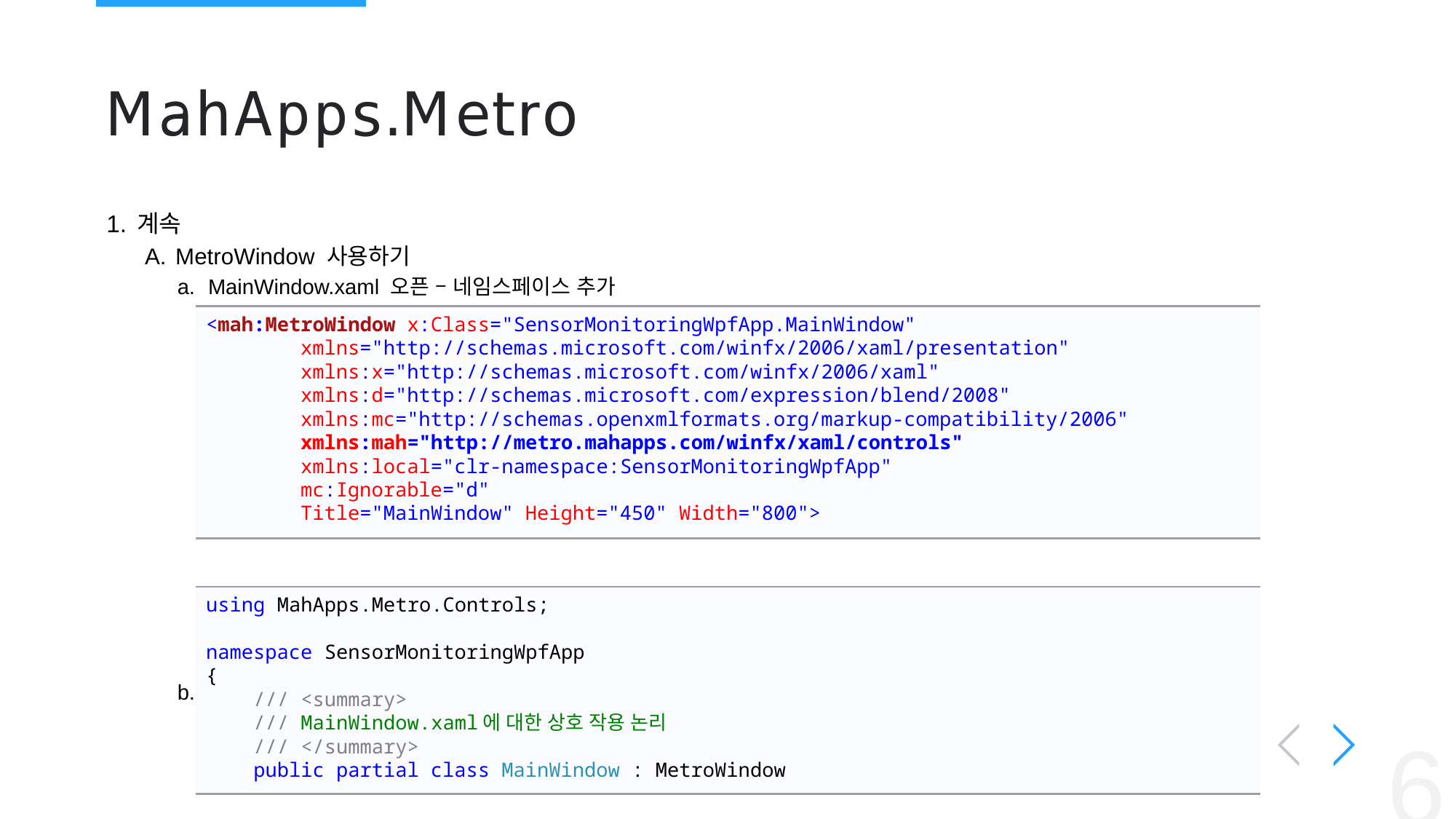

# MahApps.Metro
계속
MetroWindow 사용하기
MainWindow.xaml 오픈 – 네임스페이스 추가

MainWindow.xaml.cs 수정

<mah:MetroWindow x:Class="SensorMonitoringWpfApp.MainWindow"
        xmlns="http://schemas.microsoft.com/winfx/2006/xaml/presentation"
        xmlns:x="http://schemas.microsoft.com/winfx/2006/xaml"
        xmlns:d="http://schemas.microsoft.com/expression/blend/2008"
        xmlns:mc="http://schemas.openxmlformats.org/markup-compatibility/2006"
        xmlns:mah="http://metro.mahapps.com/winfx/xaml/controls"
        xmlns:local="clr-namespace:SensorMonitoringWpfApp"
        mc:Ignorable="d"
        Title="MainWindow" Height="450" Width="800">
using MahApps.Metro.Controls;

namespace SensorMonitoringWpfApp
{
    /// <summary>
    /// MainWindow.xaml에 대한 상호 작용 논리
    /// </summary>
    public partial class MainWindow : MetroWindow
6